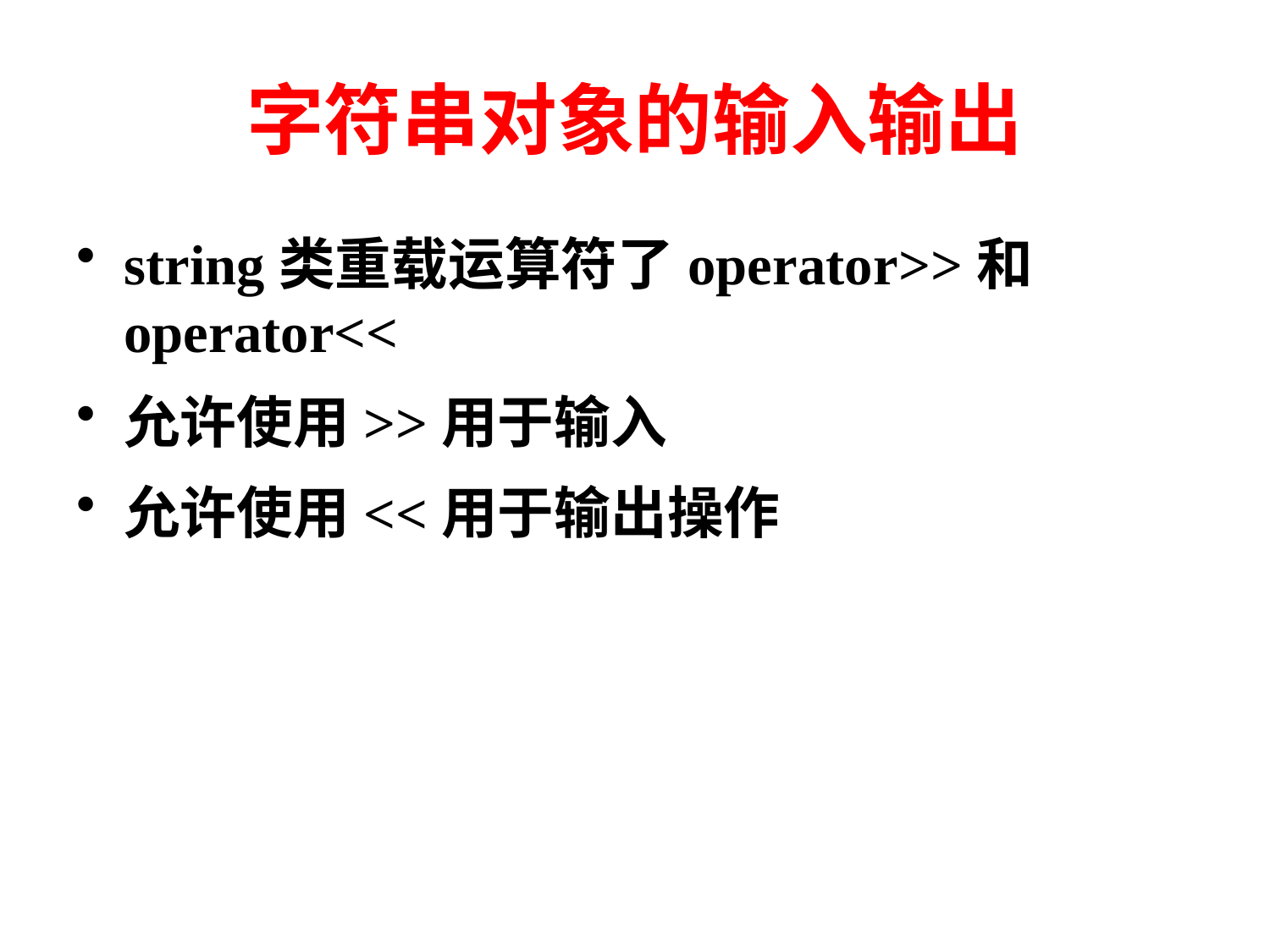

# 字符串对象的输入输出
string类重载运算符了operator>>和operator<<
允许使用>>用于输入
允许使用<<用于输出操作